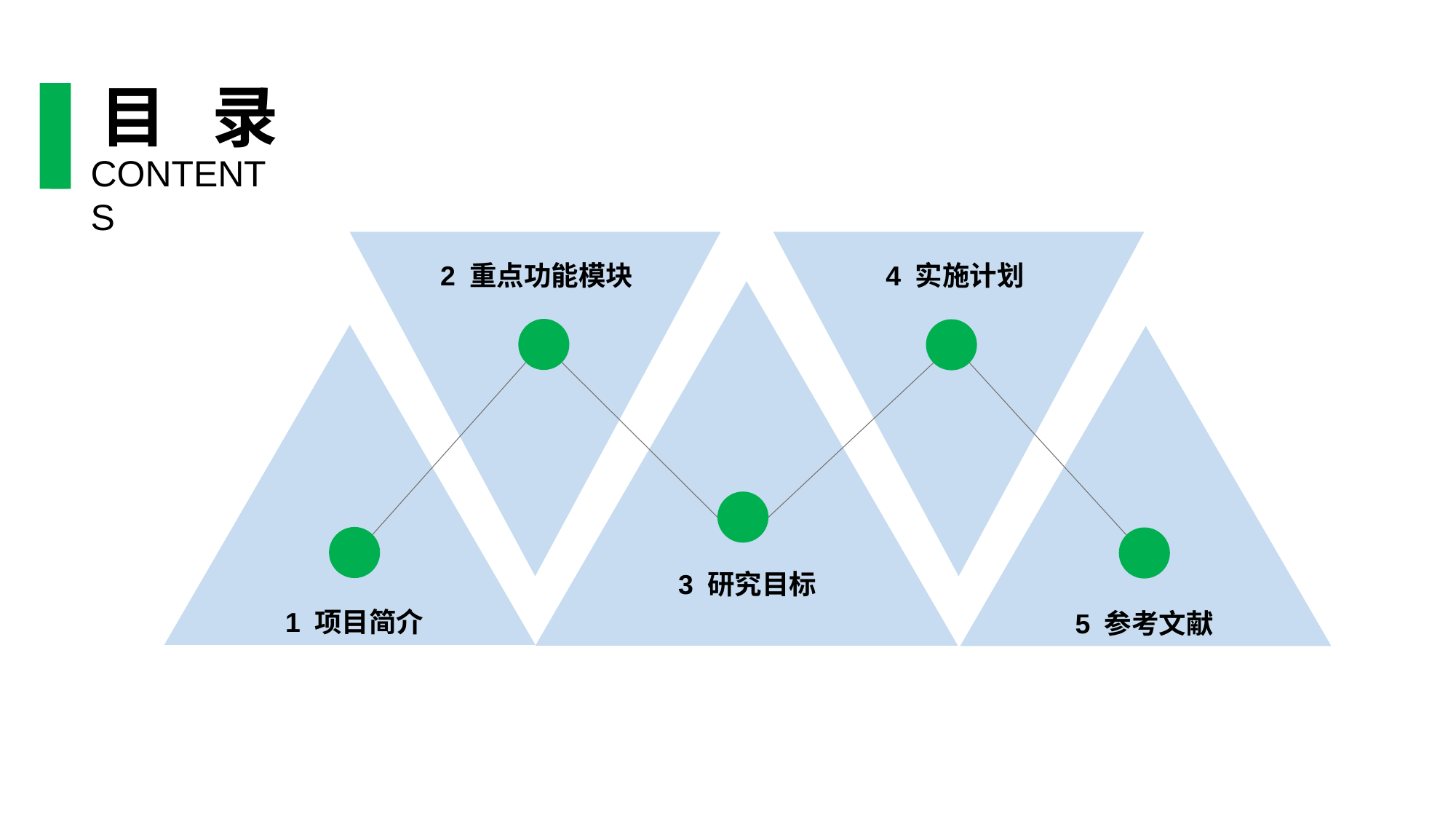

目   录
CONTENTS

2 重点功能模块
4 实施计划

3 研究目标
1 项目简介
5 参考文献